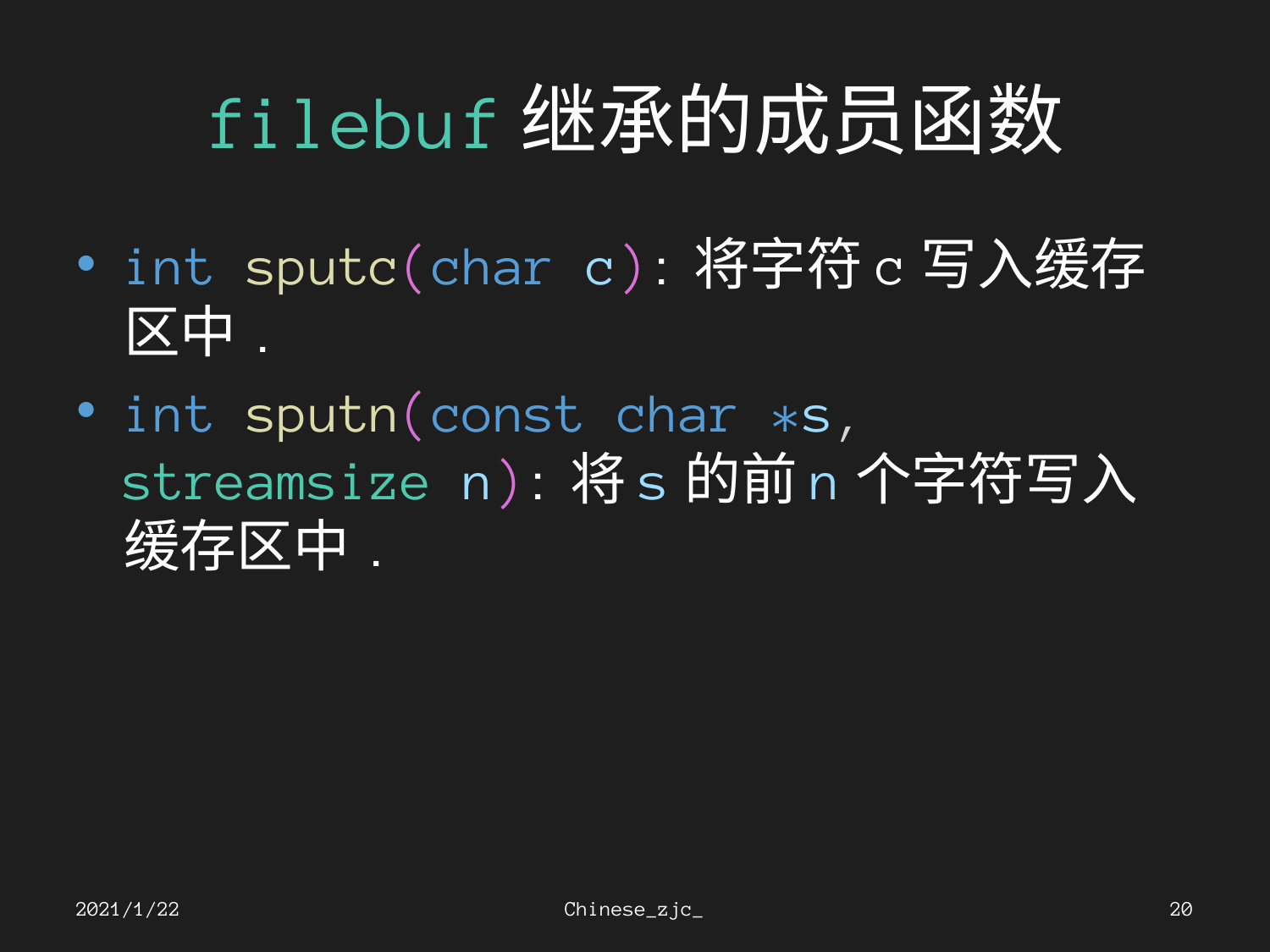

# filebuf继承的成员函数
int sputc(char c):将字符c写入缓存区中.
int sputn(const char *s, streamsize n):将s的前n个字符写入缓存区中.
2021/1/22
Chinese_zjc_
20